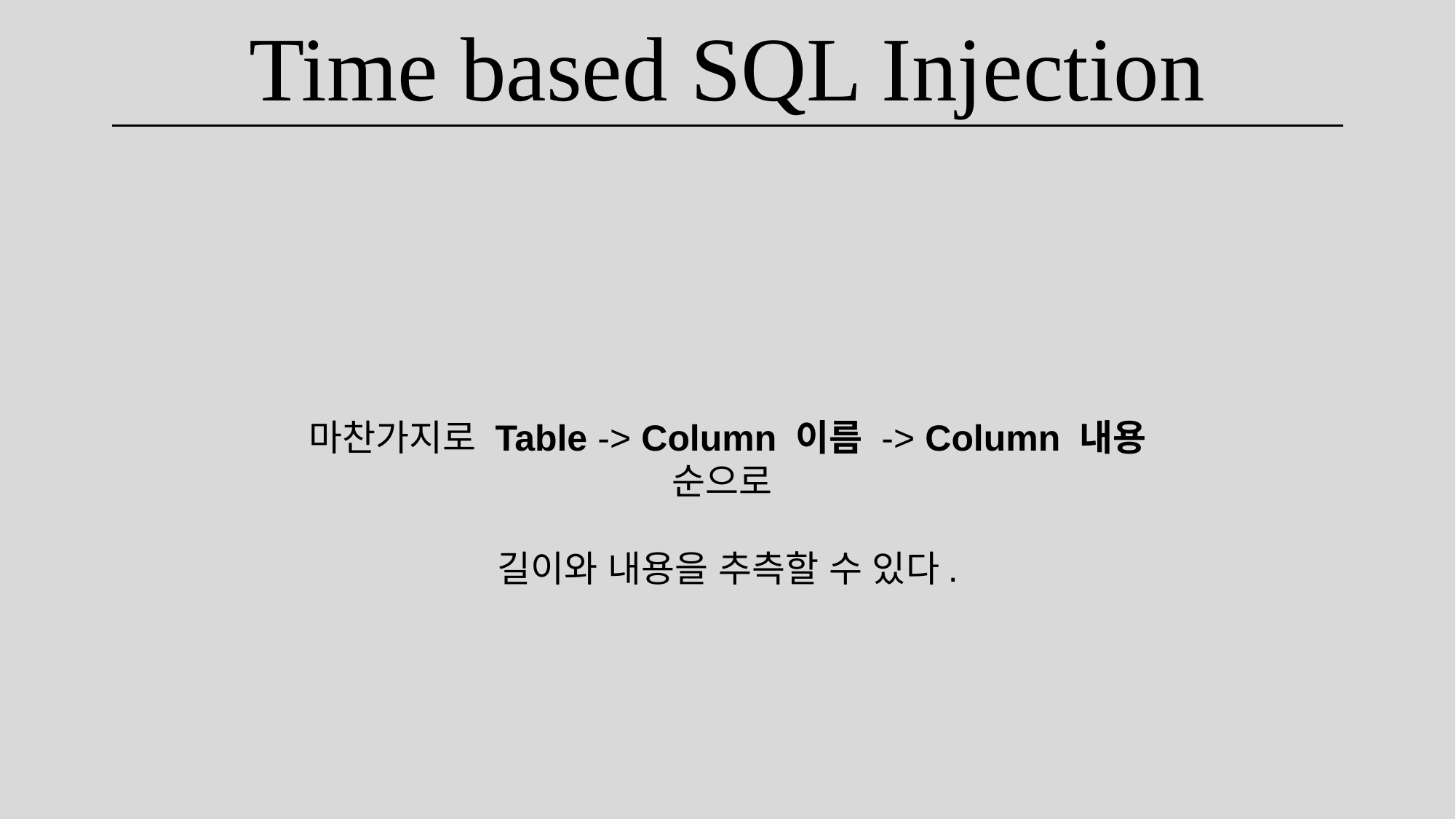

Time based SQL Injection
마찬가지로 Table -> Column 이름 -> Column 내용 순으로

길이와 내용을 추측할 수 있다.